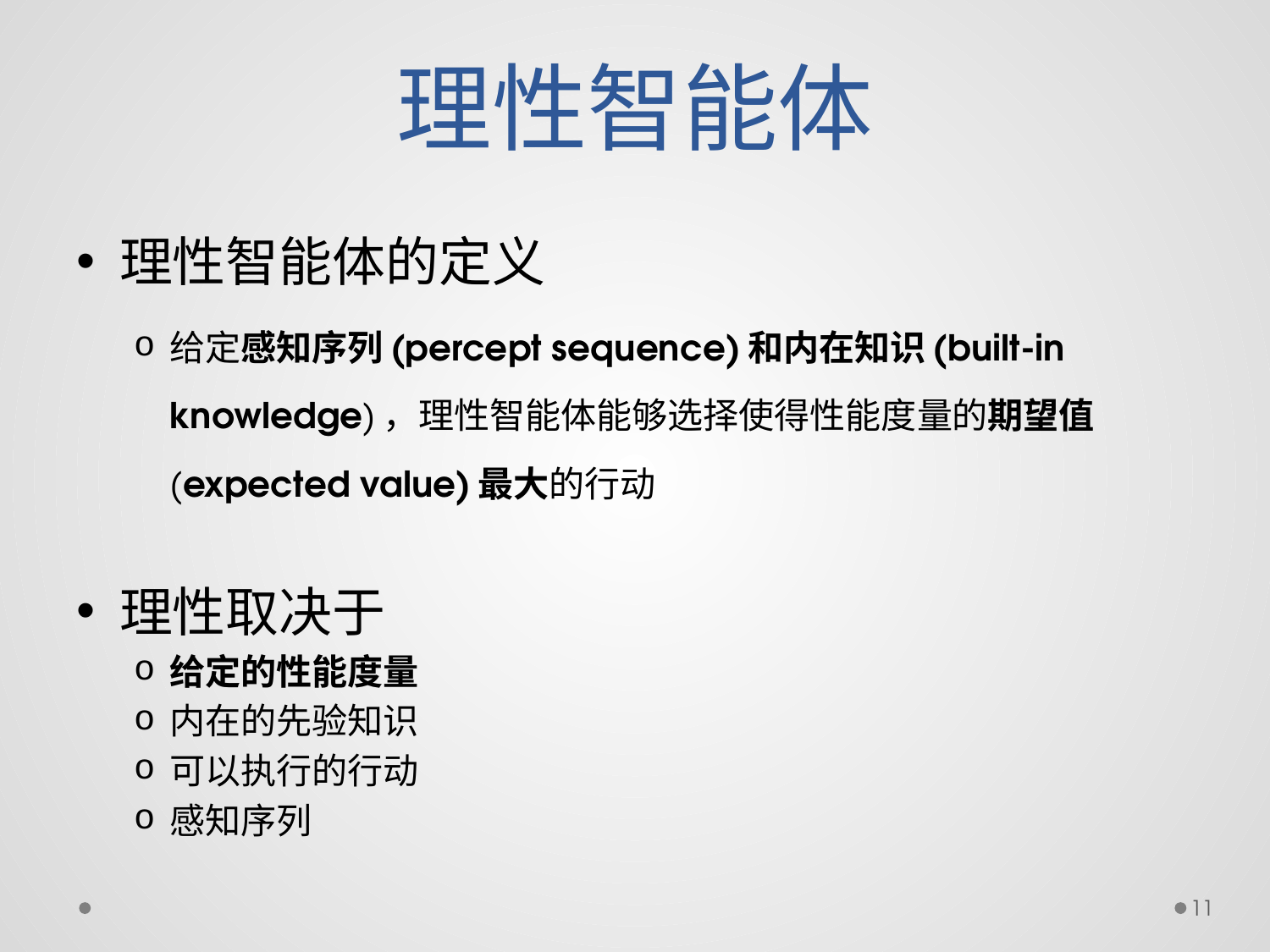

# 理性智能体
理性智能体的定义
给定感知序列(percept sequence)和内在知识(built-in knowledge)，理性智能体能够选择使得性能度量的期望值(expected value)最大的行动

理性取决于
给定的性能度量
内在的先验知识
可以执行的行动
感知序列
11